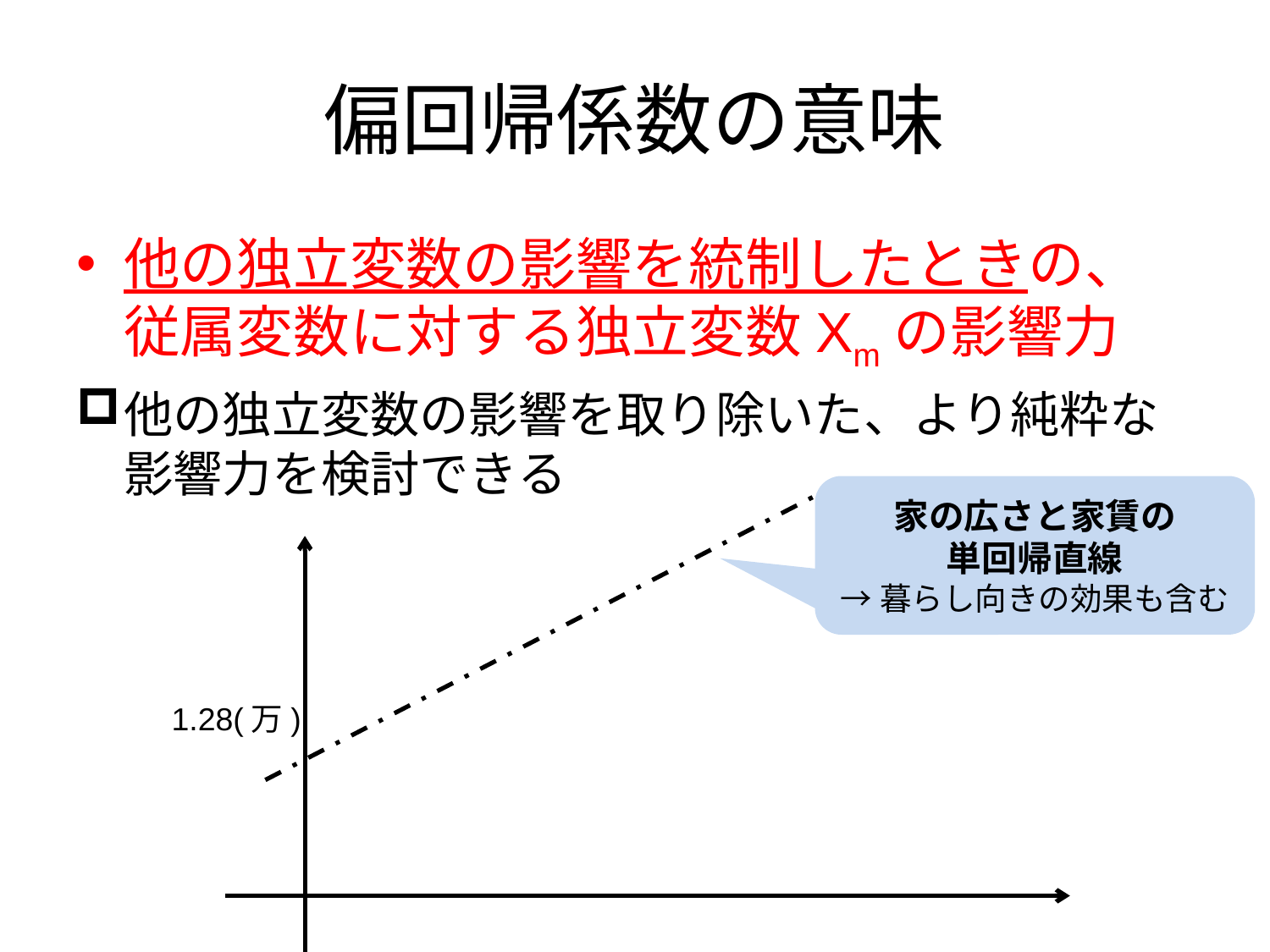

# 偏回帰係数の意味
他の独立変数の影響を統制したときの、従属変数に対する独立変数Xmの影響力
他の独立変数の影響を取り除いた、より純粋な影響力を検討できる
家の広さと家賃の
単回帰直線
→暮らし向きの効果も含む
1.28(万)